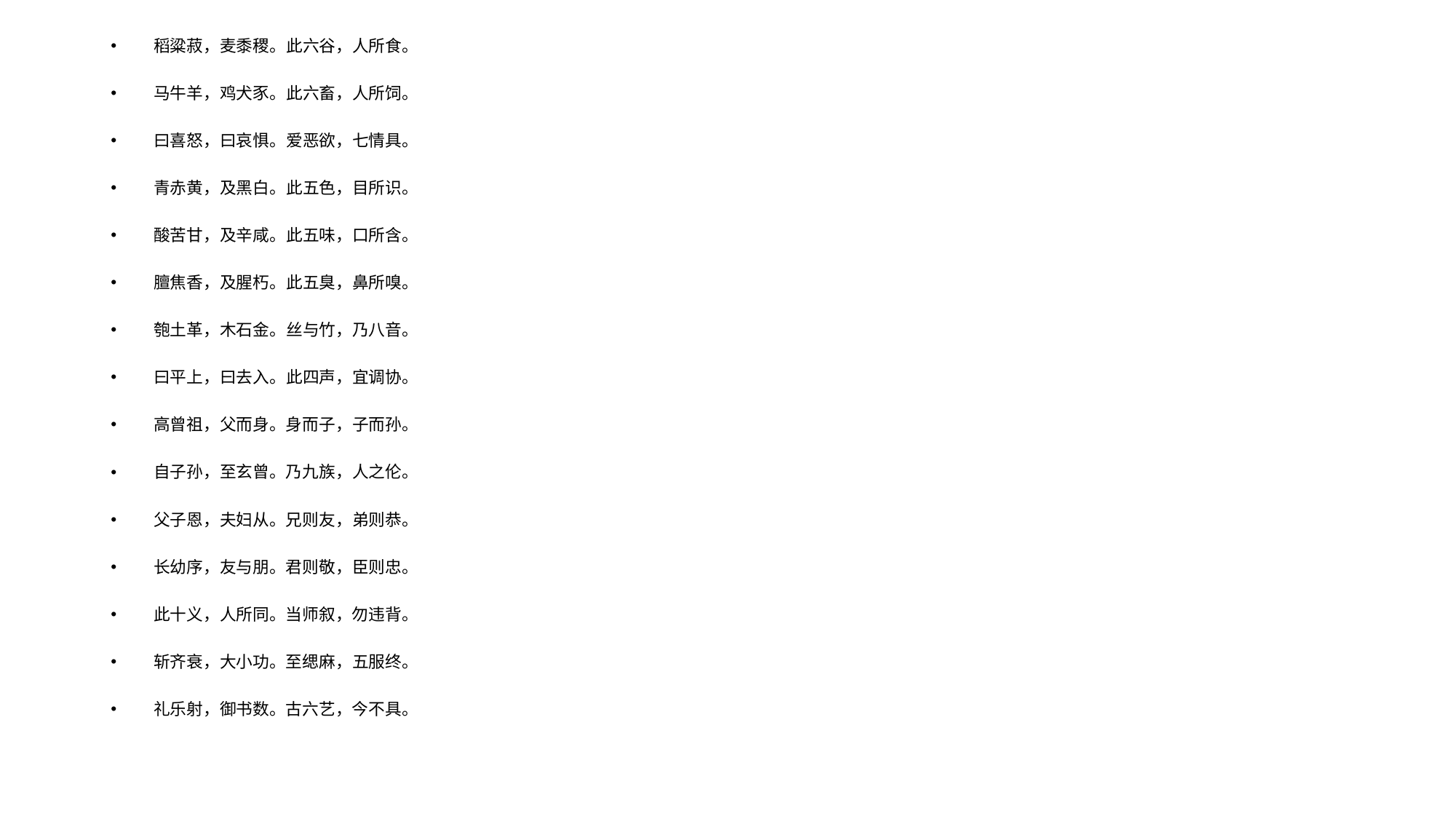

稻粱菽，麦黍稷。此六谷，人所食。

马牛羊，鸡犬豕。此六畜，人所饲。

曰喜怒，曰哀惧。爱恶欲，七情具。

青赤黄，及黑白。此五色，目所识。

酸苦甘，及辛咸。此五味，口所含。

膻焦香，及腥朽。此五臭，鼻所嗅。

匏土革，木石金。丝与竹，乃八音。

曰平上，曰去入。此四声，宜调协。

高曾祖，父而身。身而子，子而孙。

自子孙，至玄曾。乃九族，人之伦。

父子恩，夫妇从。兄则友，弟则恭。

长幼序，友与朋。君则敬，臣则忠。

此十义，人所同。当师叙，勿违背。

斩齐衰，大小功。至缌麻，五服终。

礼乐射，御书数。古六艺，今不具。